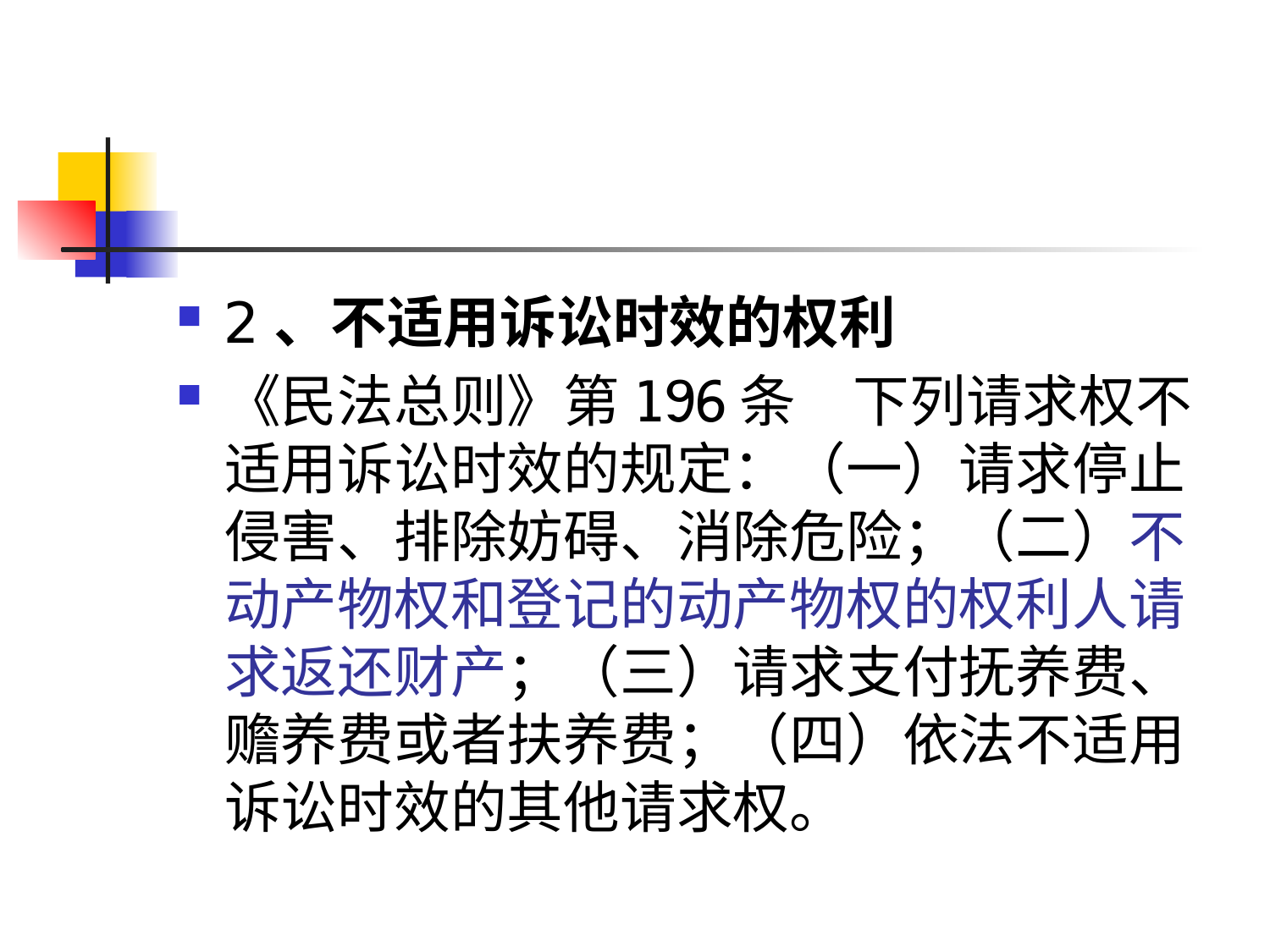

#
2、不适用诉讼时效的权利
《民法总则》第196条　下列请求权不适用诉讼时效的规定：（一）请求停止侵害、排除妨碍、消除危险；（二）不动产物权和登记的动产物权的权利人请求返还财产；（三）请求支付抚养费、赡养费或者扶养费；（四）依法不适用诉讼时效的其他请求权。